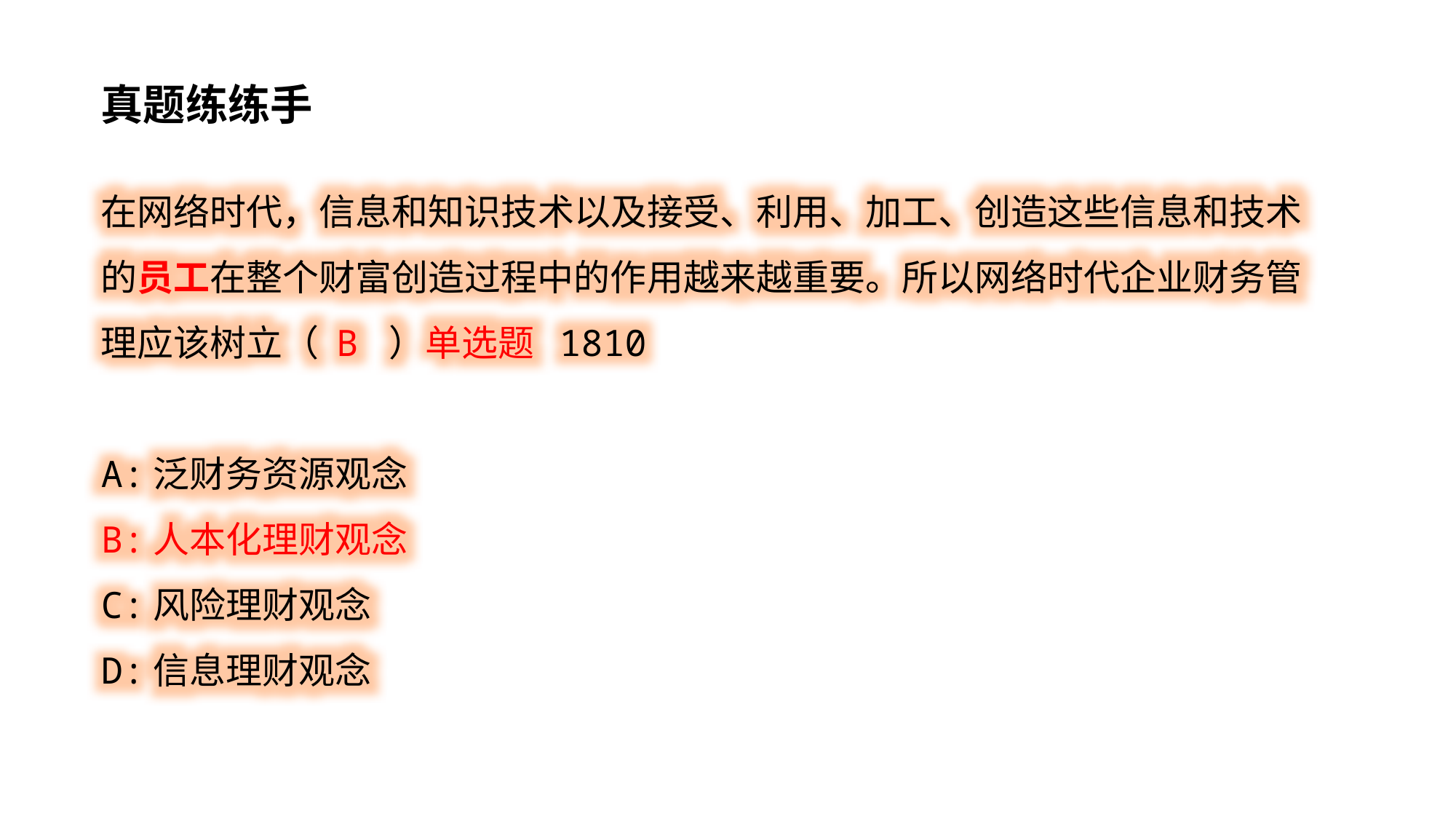

真题练练手
在网络时代，信息和知识技术以及接受、利用、加工、创造这些信息和技术的员工在整个财富创造过程中的作用越来越重要。所以网络时代企业财务管理应该树立（ B ）单选题  1810

A:泛财务资源观念
B:人本化理财观念
C:风险理财观念
D:信息理财观念